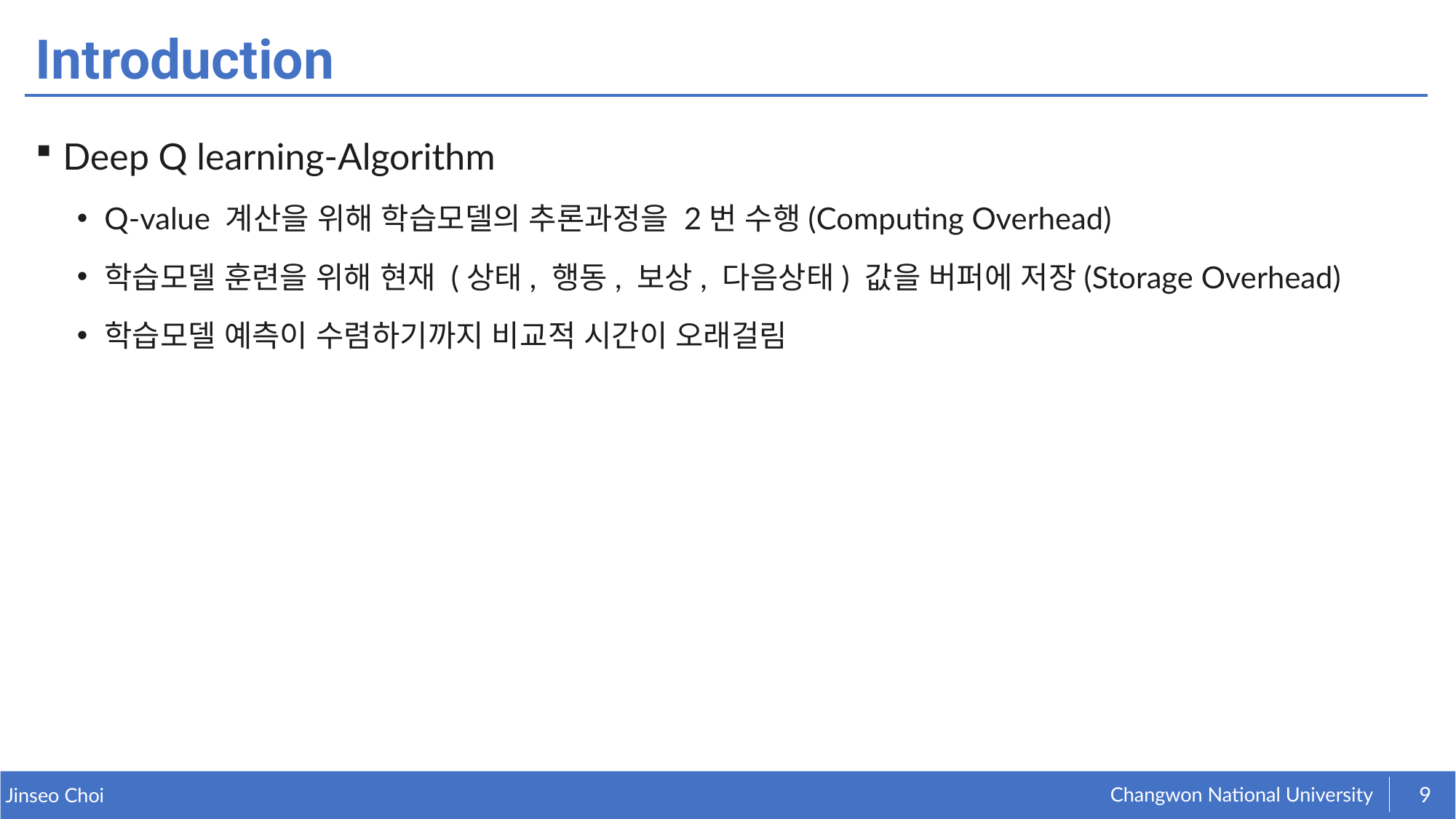

# Introduction
Deep Q learning-Algorithm
Q-value 계산을 위해 학습모델의 추론과정을 2번 수행(Computing Overhead)
학습모델 훈련을 위해 현재 (상태, 행동, 보상, 다음상태) 값을 버퍼에 저장(Storage Overhead)
학습모델 예측이 수렴하기까지 비교적 시간이 오래걸림

9